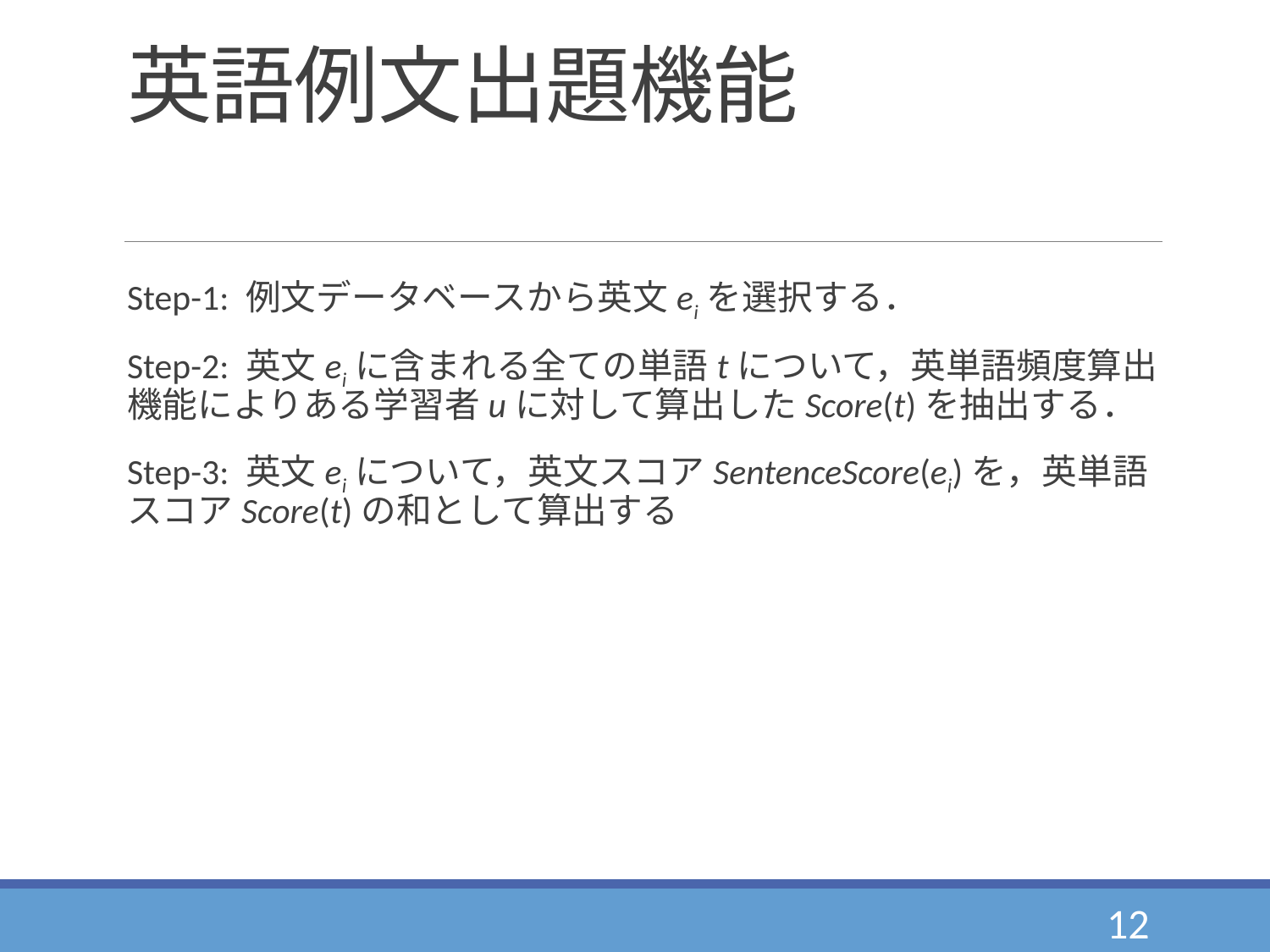

# 英語例文出題機能
Step-1: 例文データベースから英文eiを選択する．
Step-2: 英文eiに含まれる全ての単語tについて，英単語頻度算出機能によりある学習者uに対して算出したScore(t)を抽出する．
Step-3: 英文eiについて，英文スコアSentenceScore(ei)を，英単語スコアScore(t)の和として算出する
12